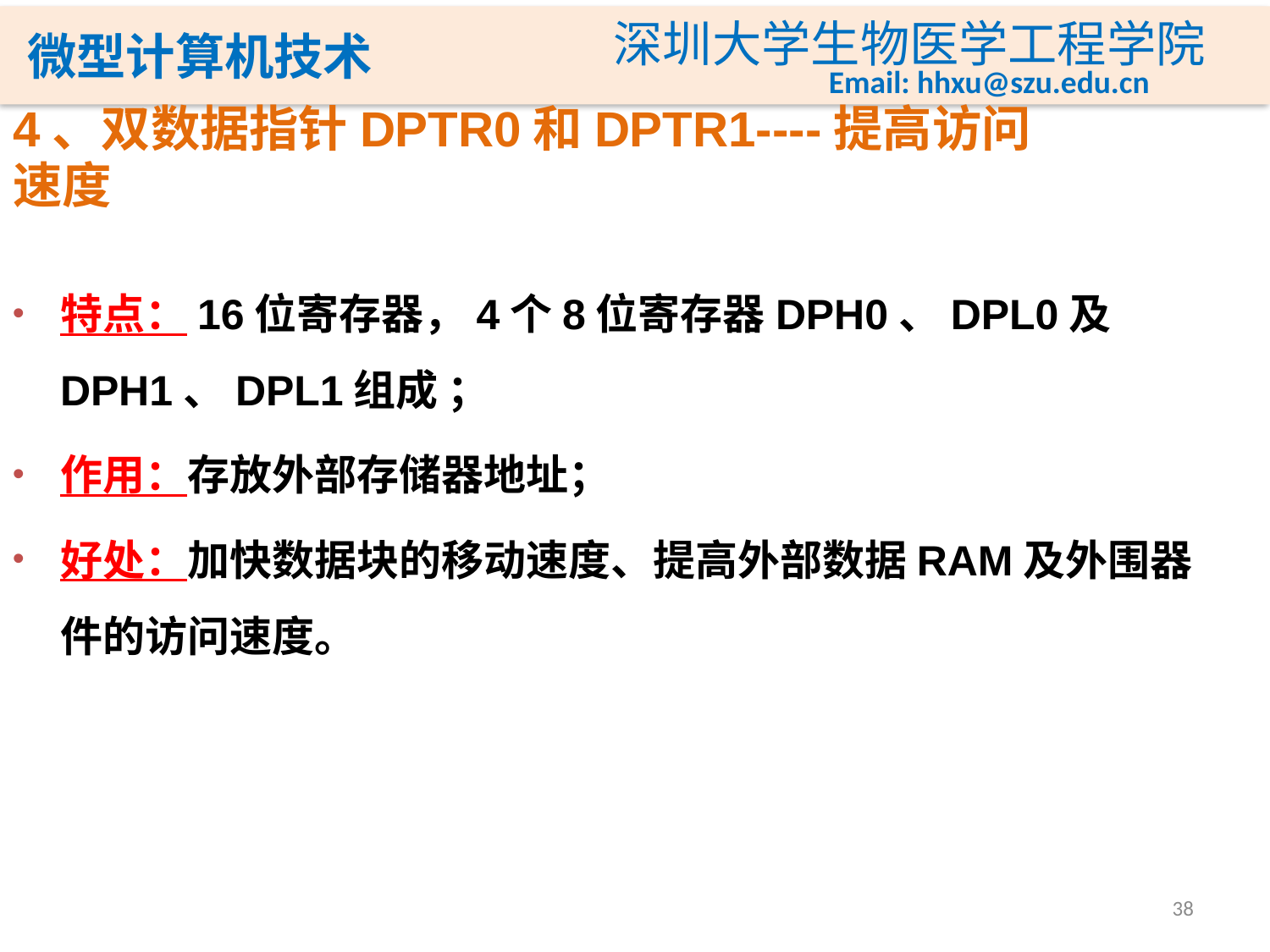

4、双数据指针DPTR0和DPTR1----提高访问速度
特点：16位寄存器，4个8位寄存器DPH0、DPL0及 DPH1、DPL1组成 ；
作用：存放外部存储器地址；
好处：加快数据块的移动速度、提高外部数据RAM及外围器件的访问速度。

38